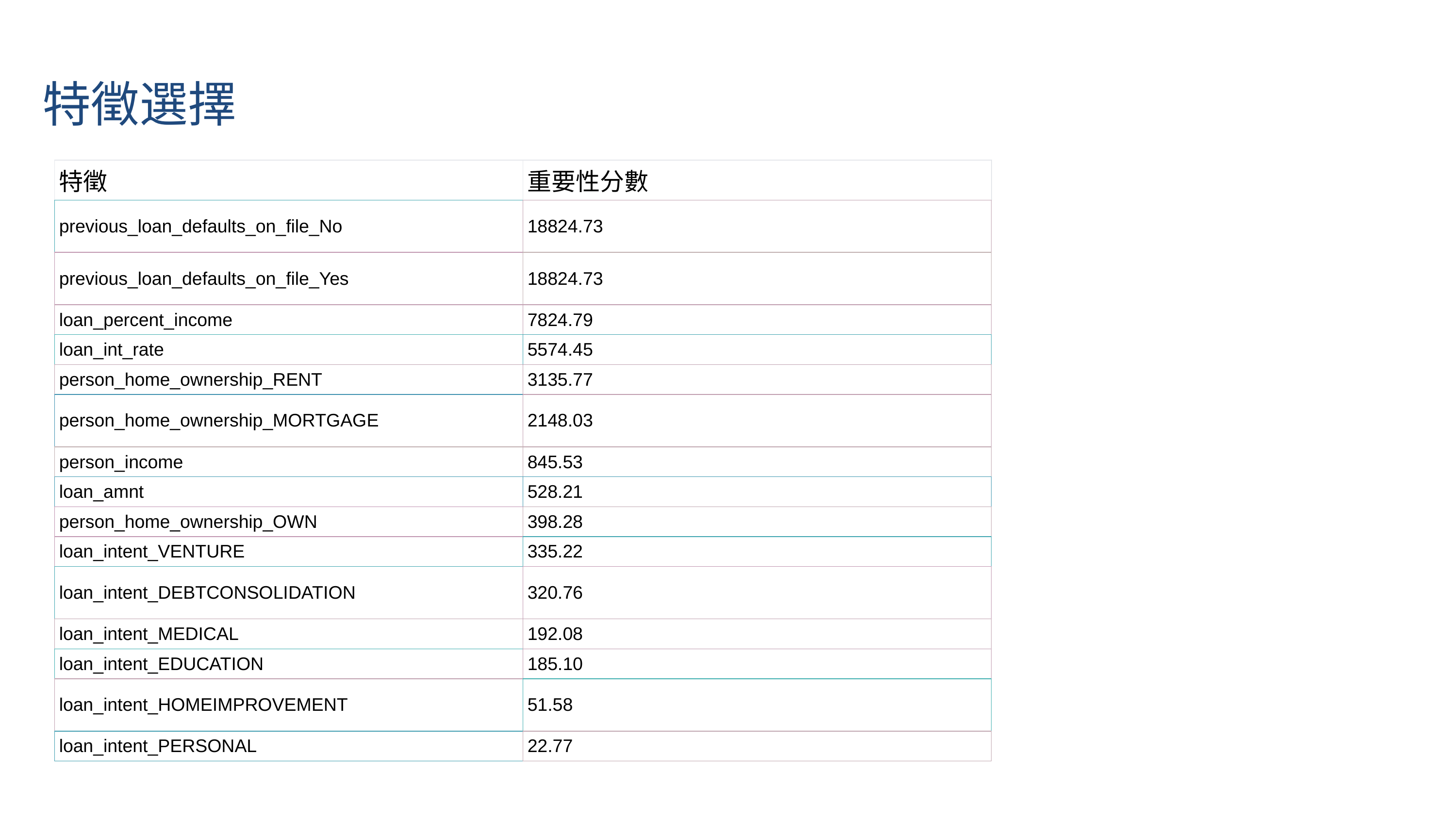

特徵選擇
| 特徵 | 重要性分數 |
| --- | --- |
| previous\_loan\_defaults\_on\_file\_No | 18824.73 |
| previous\_loan\_defaults\_on\_file\_Yes | 18824.73 |
| loan\_percent\_income | 7824.79 |
| loan\_int\_rate | 5574.45 |
| person\_home\_ownership\_RENT | 3135.77 |
| person\_home\_ownership\_MORTGAGE | 2148.03 |
| person\_income | 845.53 |
| loan\_amnt | 528.21 |
| person\_home\_ownership\_OWN | 398.28 |
| loan\_intent\_VENTURE | 335.22 |
| loan\_intent\_DEBTCONSOLIDATION | 320.76 |
| loan\_intent\_MEDICAL | 192.08 |
| loan\_intent\_EDUCATION | 185.10 |
| loan\_intent\_HOMEIMPROVEMENT | 51.58 |
| loan\_intent\_PERSONAL | 22.77 |